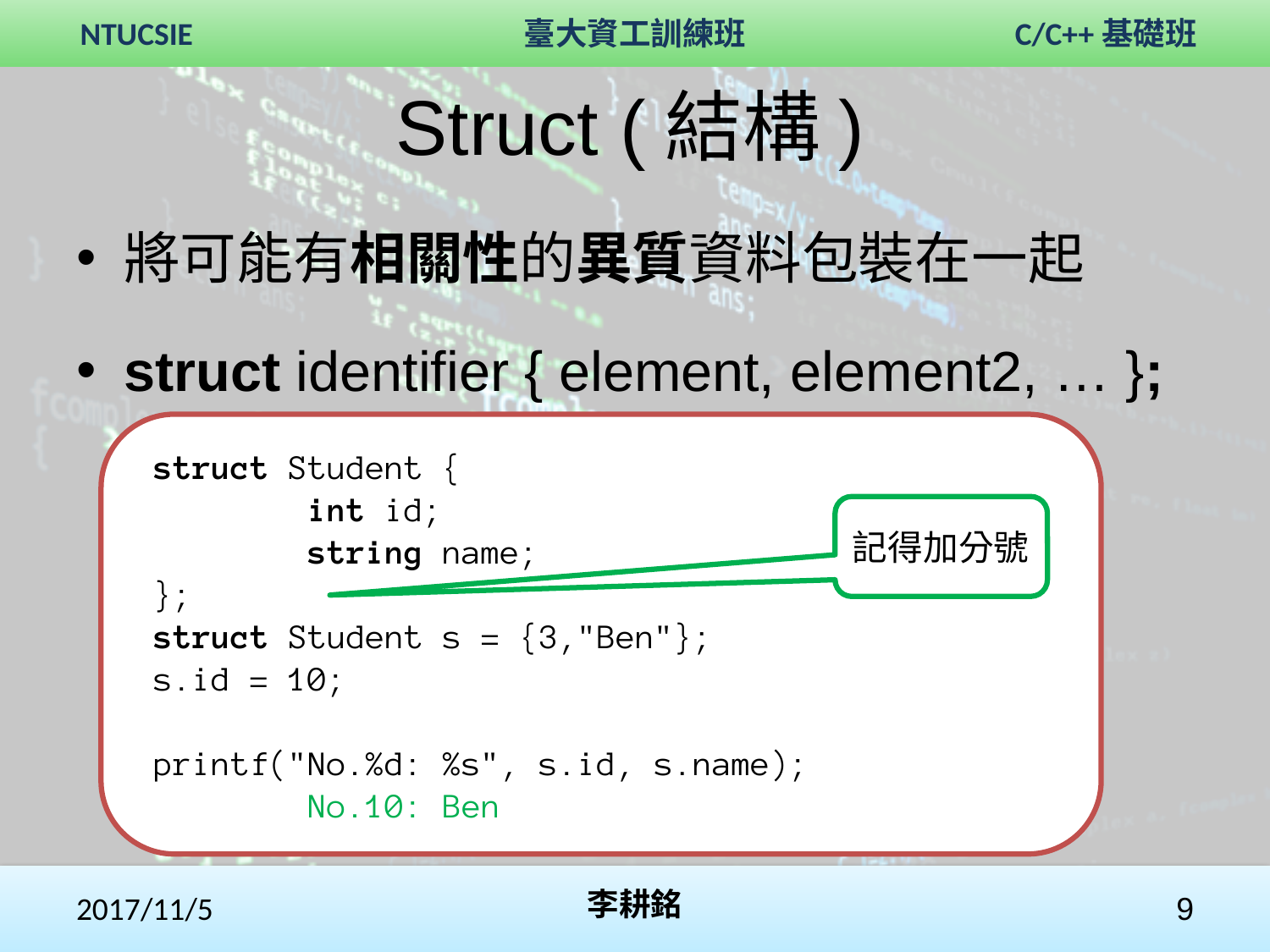

Struct (結構)
將可能有相關性的異質資料包裝在一起
struct identifier { element, element2, … };
 struct Student {
         int id;
         string name;
 };
 struct Student s = {3,"Ben"};
 s.id = 10;

 printf("No.%d: %s", s.id, s.name);
         No.10: Ben
記得加分號
2017/11/5
李耕銘
9